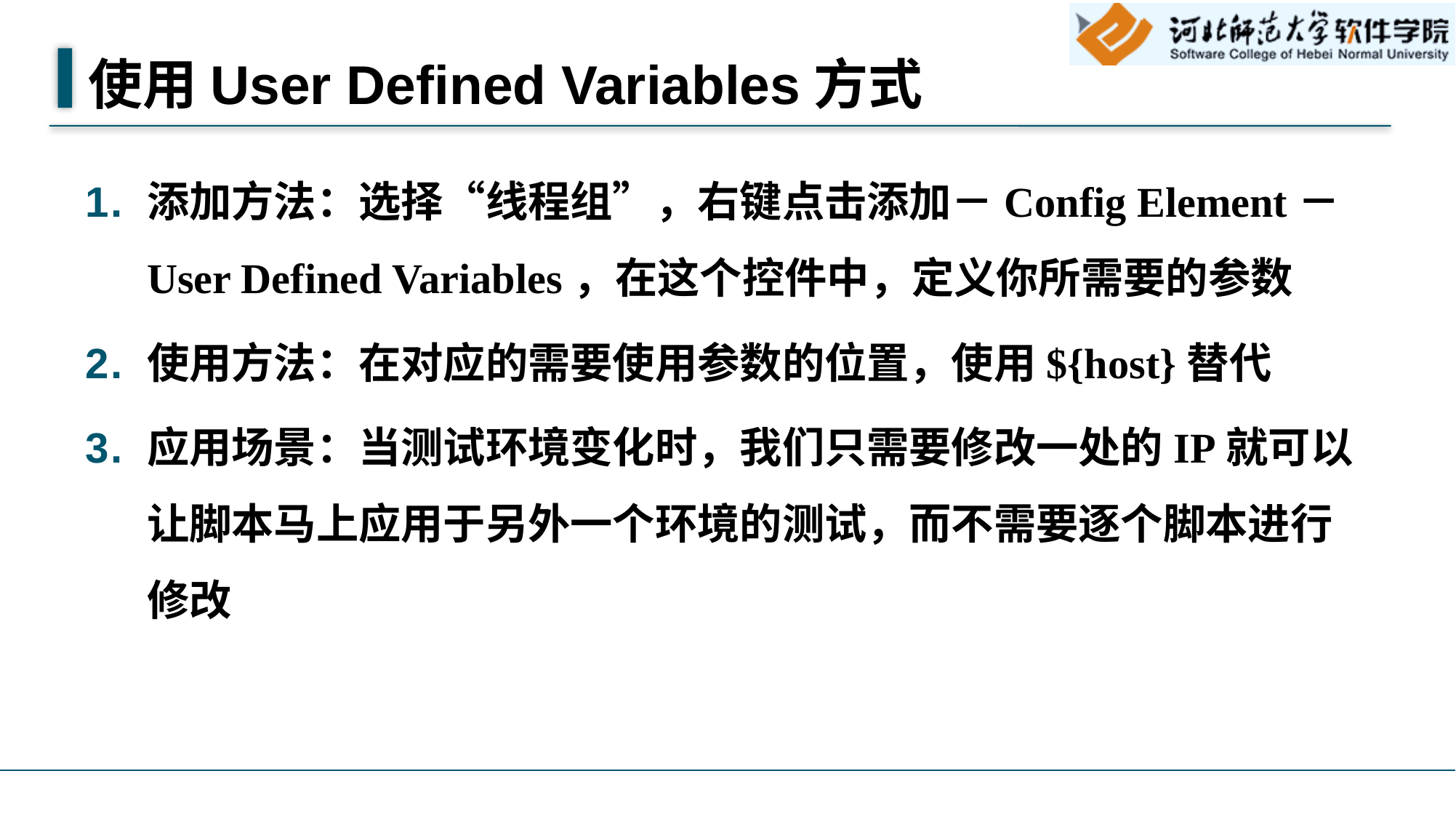

# 使用User Defined Variables方式
添加方法：选择“线程组”，右键点击添加－Config Element－User Defined Variables，在这个控件中，定义你所需要的参数
使用方法：在对应的需要使用参数的位置，使用${host}替代
应用场景：当测试环境变化时，我们只需要修改一处的IP就可以让脚本马上应用于另外一个环境的测试，而不需要逐个脚本进行修改